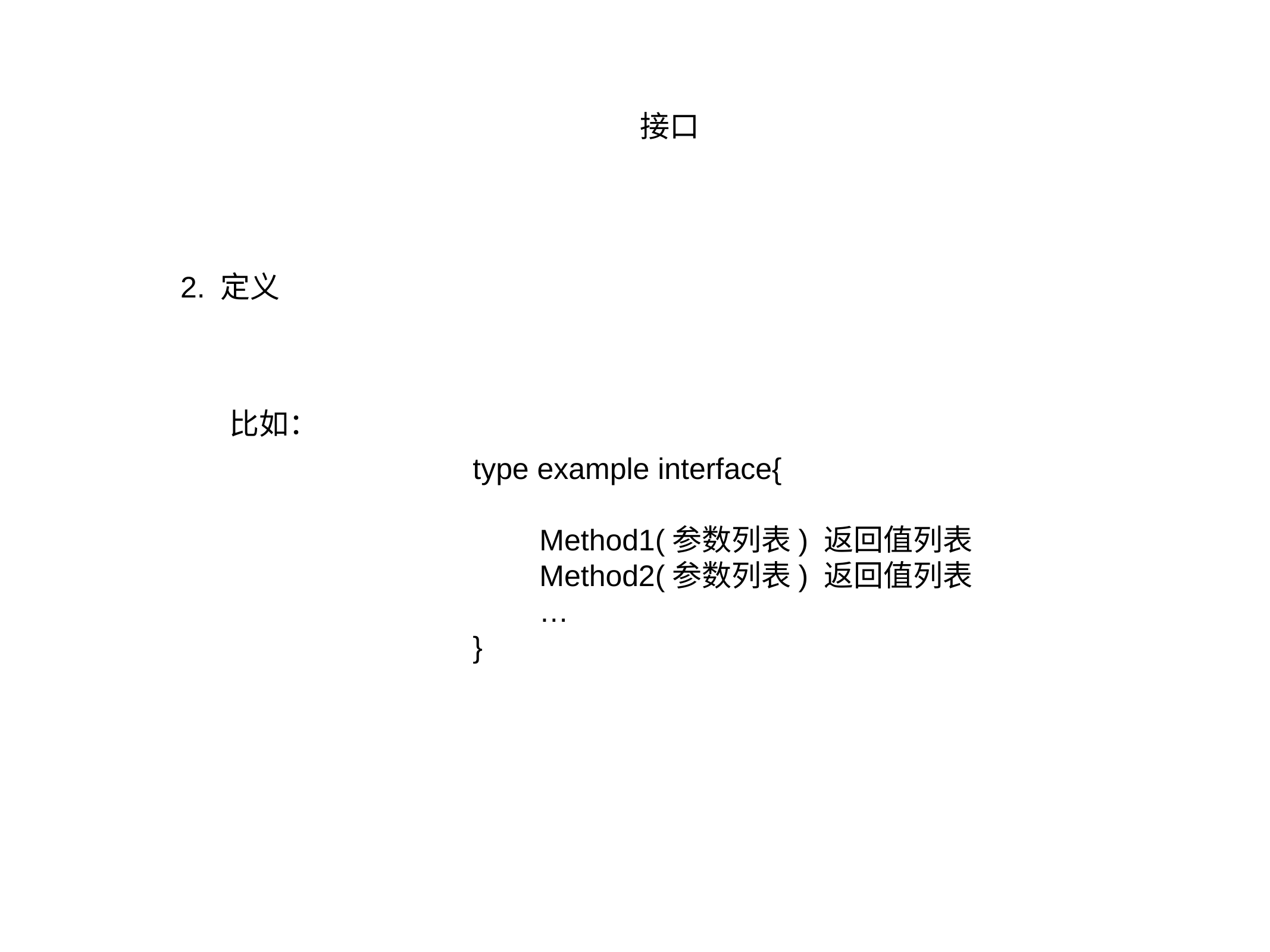

接口
2. 定义

比如：
type example interface{

        Method1(参数列表) 返回值列表
        Method2(参数列表) 返回值列表
        …
}